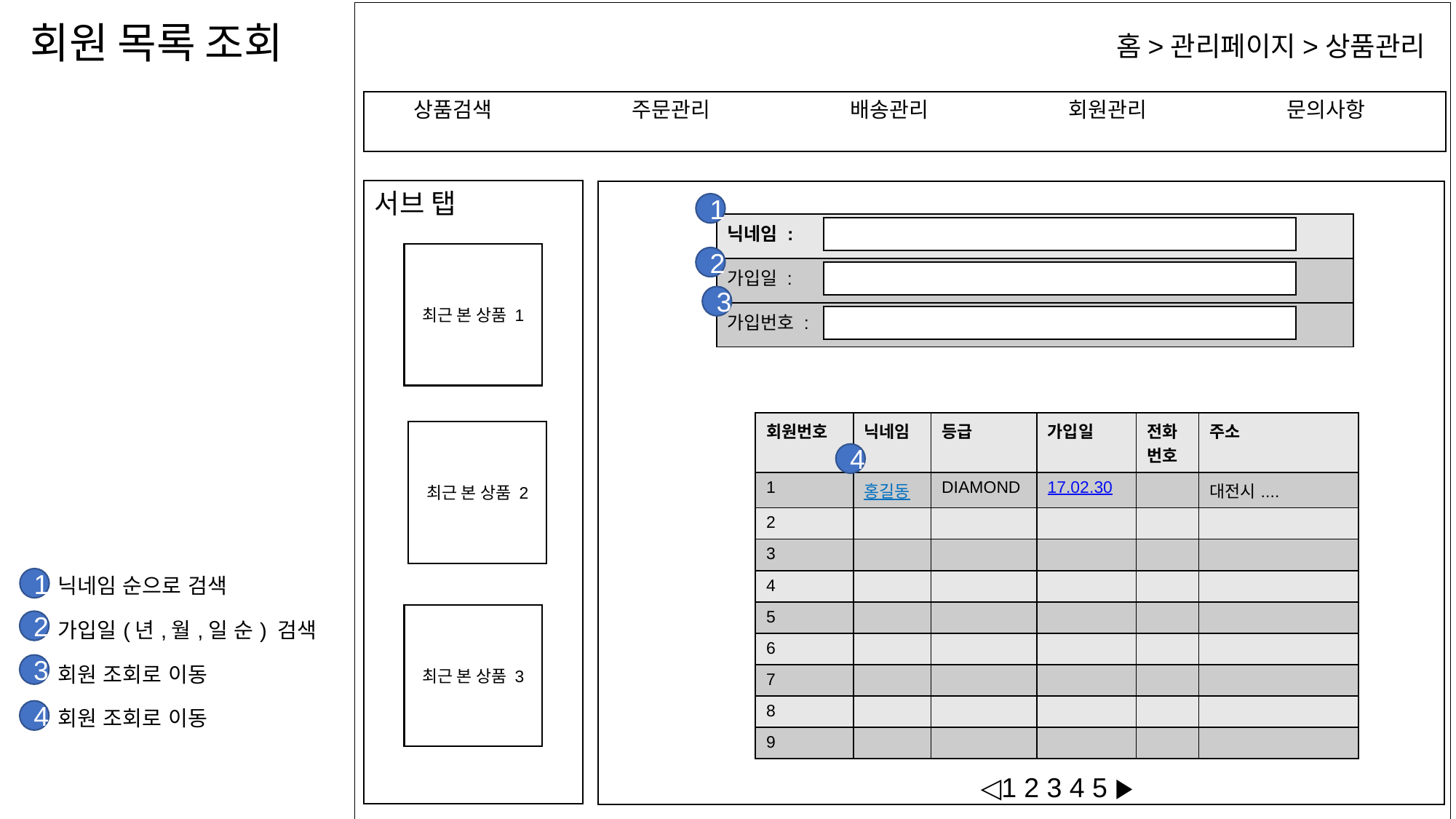

회원 목록 조회
홈>관리페이지>상품관리
상품검색		주문관리		배송관리		회원관리		문의사항

서브 탭

1
| 닉네임 : |
| --- |
| 가입일 : |
| 가입번호 : |

최근 본 상품 1
2

3

| 회원번호 | 닉네임 | 등급 | 가입일 | 전화번호 | 주소 |
| --- | --- | --- | --- | --- | --- |
| 1 | 홍길동 | DIAMOND | 17.02.30 |  | 대전시.... |
| 2 |  |  |  |  |  |
| 3 |  |  |  |  |  |
| 4 |  |  |  |  |  |
| 5 |  |  |  |  |  |
| 6 |  |  |  |  |  |
| 7 |  |  |  |  |  |
| 8 |  |  |  |  |  |
| 9 |  |  |  |  |  |
최근 본 상품 2
4
| 닉네임 순으로 검색 |
| --- |
| 가입일(년,월,일 순) 검색 |
| 회원 조회로 이동 |
| 회원 조회로 이동 |
1
최근 본 상품 3
2
3
4
◁1 2 3 4 5 ▶